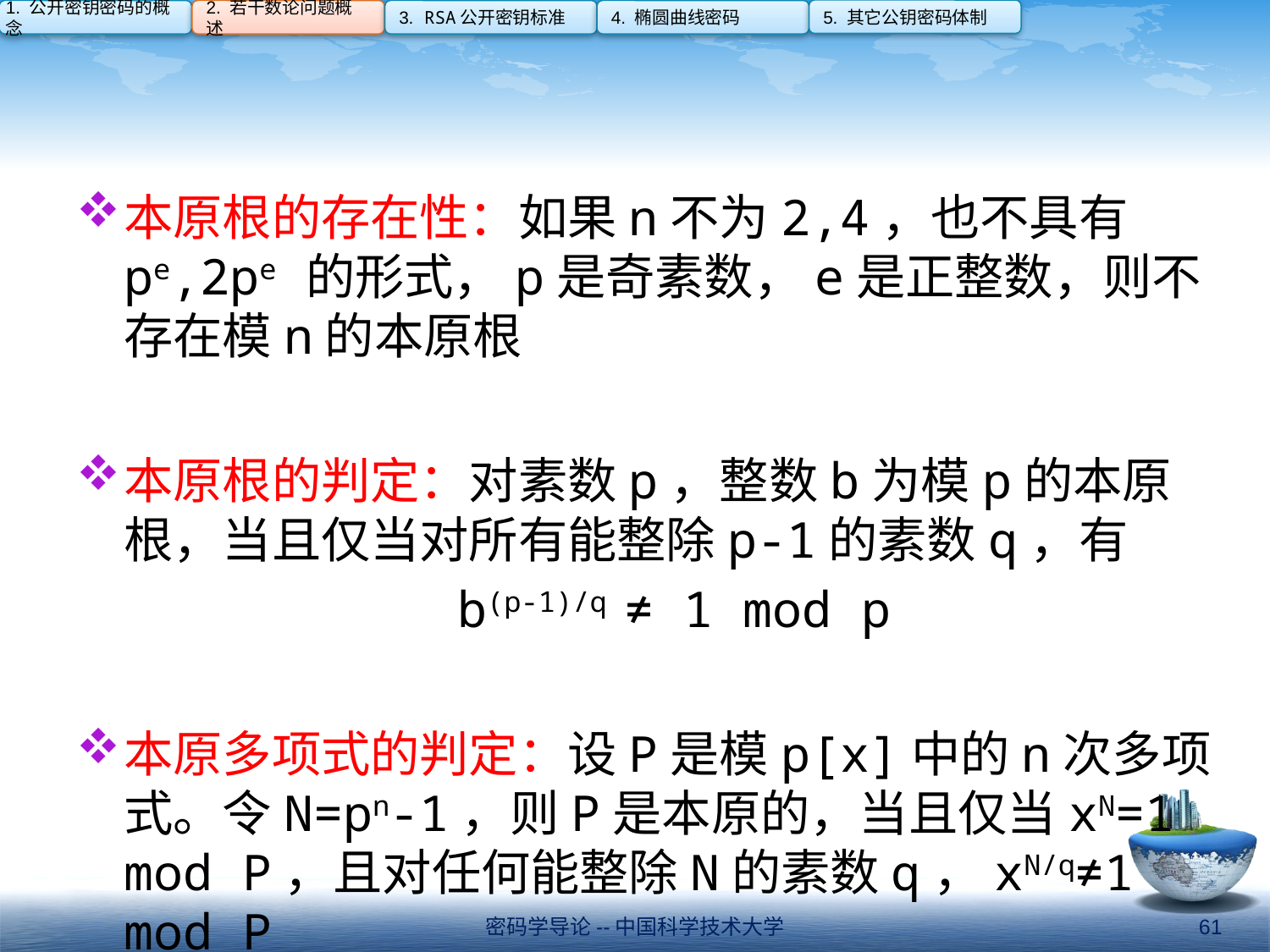

5. 其它公钥密码体制
1. 公开密钥密码的概念
2. 若干数论问题概述
3. RSA公开密钥标准
4. 椭圆曲线密码
#
本原根的存在性：如果n不为2,4，也不具有pe,2pe 的形式，p是奇素数，e是正整数，则不存在模n的本原根

本原根的判定：对素数p，整数b为模p的本原根，当且仅当对所有能整除p-1的素数q，有
			b(p-1)/q ≠ 1 mod p

本原多项式的判定：设P是模p[x]中的n次多项式。令N=pn-1，则P是本原的，当且仅当xN=1 mod P，且对任何能整除N的素数q，xN/q≠1 mod P
密码学导论--中国科学技术大学
61